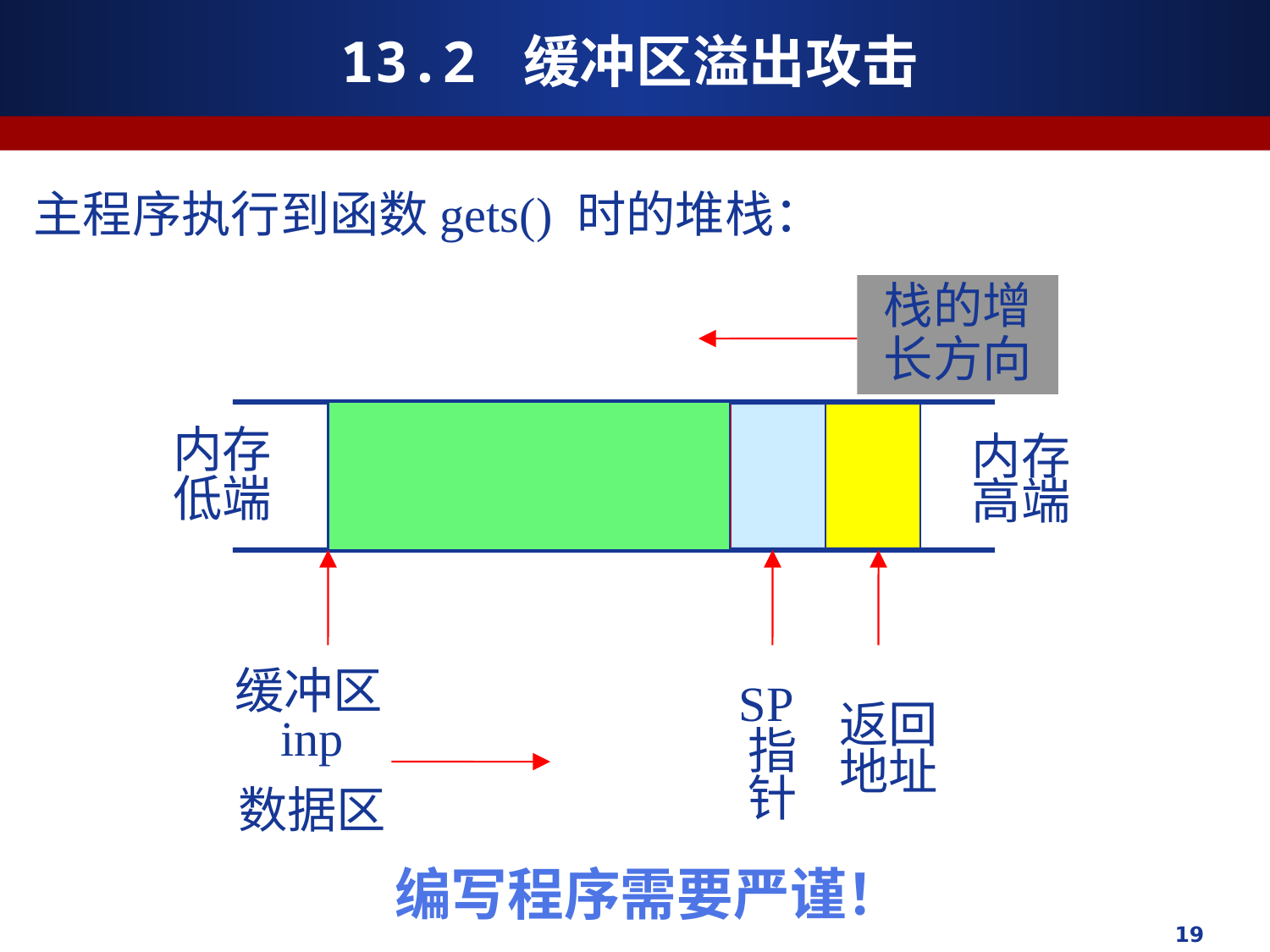

# 13.2 缓冲区溢出攻击
主程序执行到函数gets() 时的堆栈：
栈的增长方向

内存
低端
内存
高端

缓冲区inp
数据区
SP指针
返回地址

编写程序需要严谨！
19